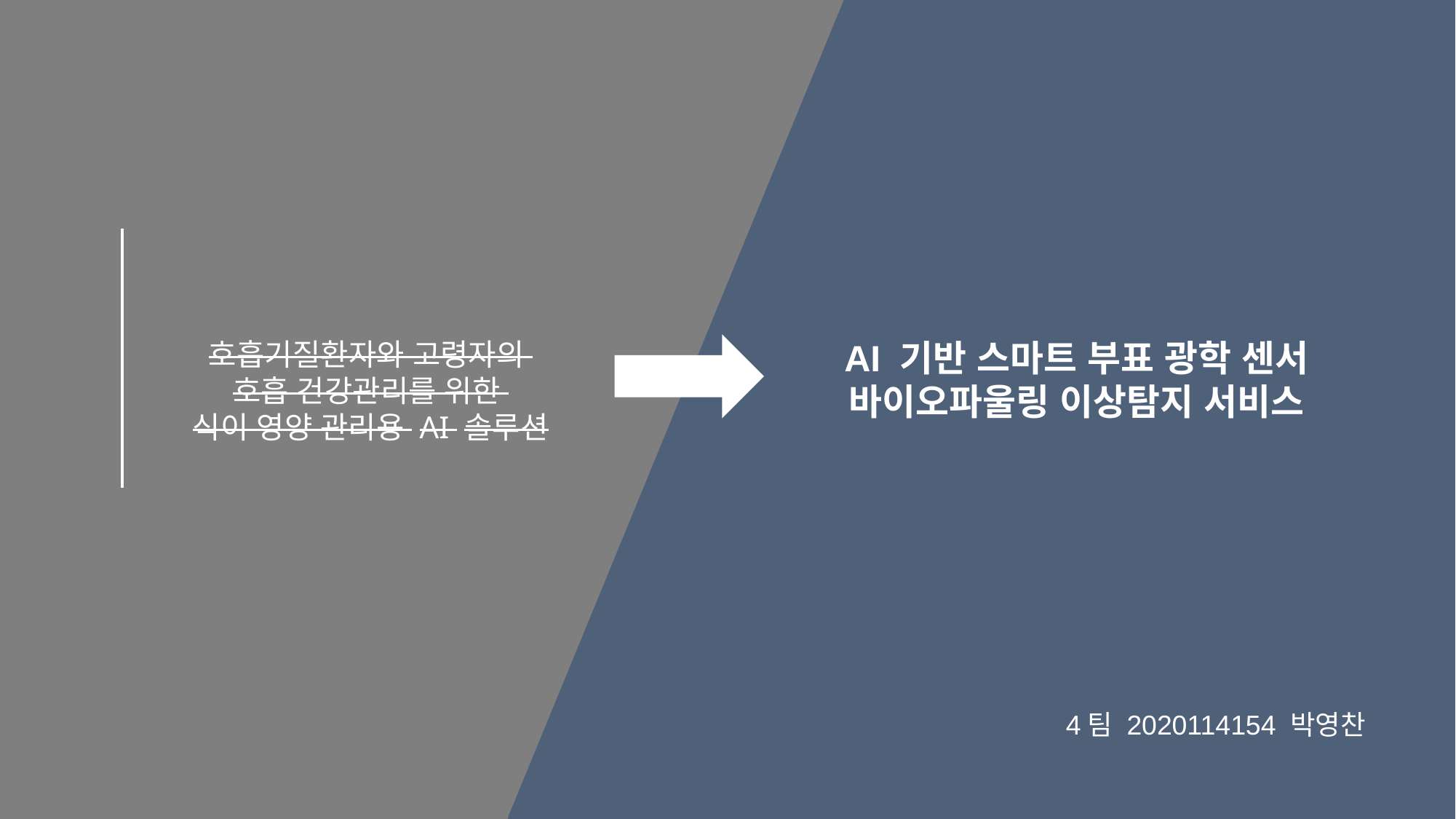

호흡기질환자와 고령자의
호흡 건강관리를 위한
식이 영양 관리용 AI 솔루션

AI 기반 스마트 부표 광학 센서
바이오파울링 이상탐지 서비스
4팀 2020114154 박영찬